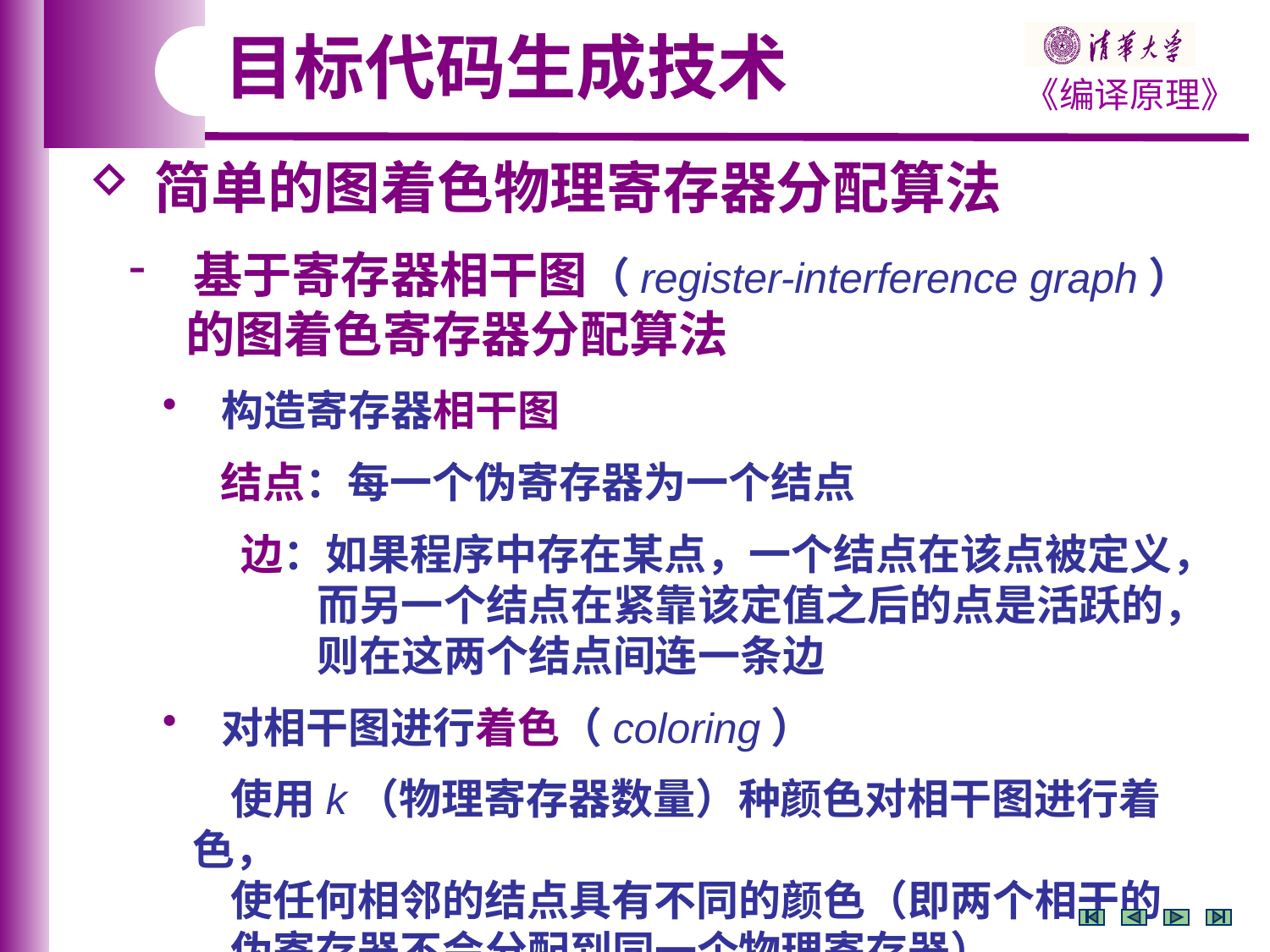

目标代码生成技术
 简单的图着色物理寄存器分配算法
  基于寄存器相干图（register-interference graph）
    的图着色寄存器分配算法

  构造寄存器相干图

  结点：每一个伪寄存器为一个结点

    边：如果程序中存在某点，一个结点在该点被定义，
            而另一个结点在紧靠该定值之后的点是活跃的，
            则在这两个结点间连一条边

  对相干图进行着色（coloring）

   使用k（物理寄存器数量）种颜色对相干图进行着色，
   使任何相邻的结点具有不同的颜色（即两个相干的
   伪寄存器不会分配到同一个物理寄存器）